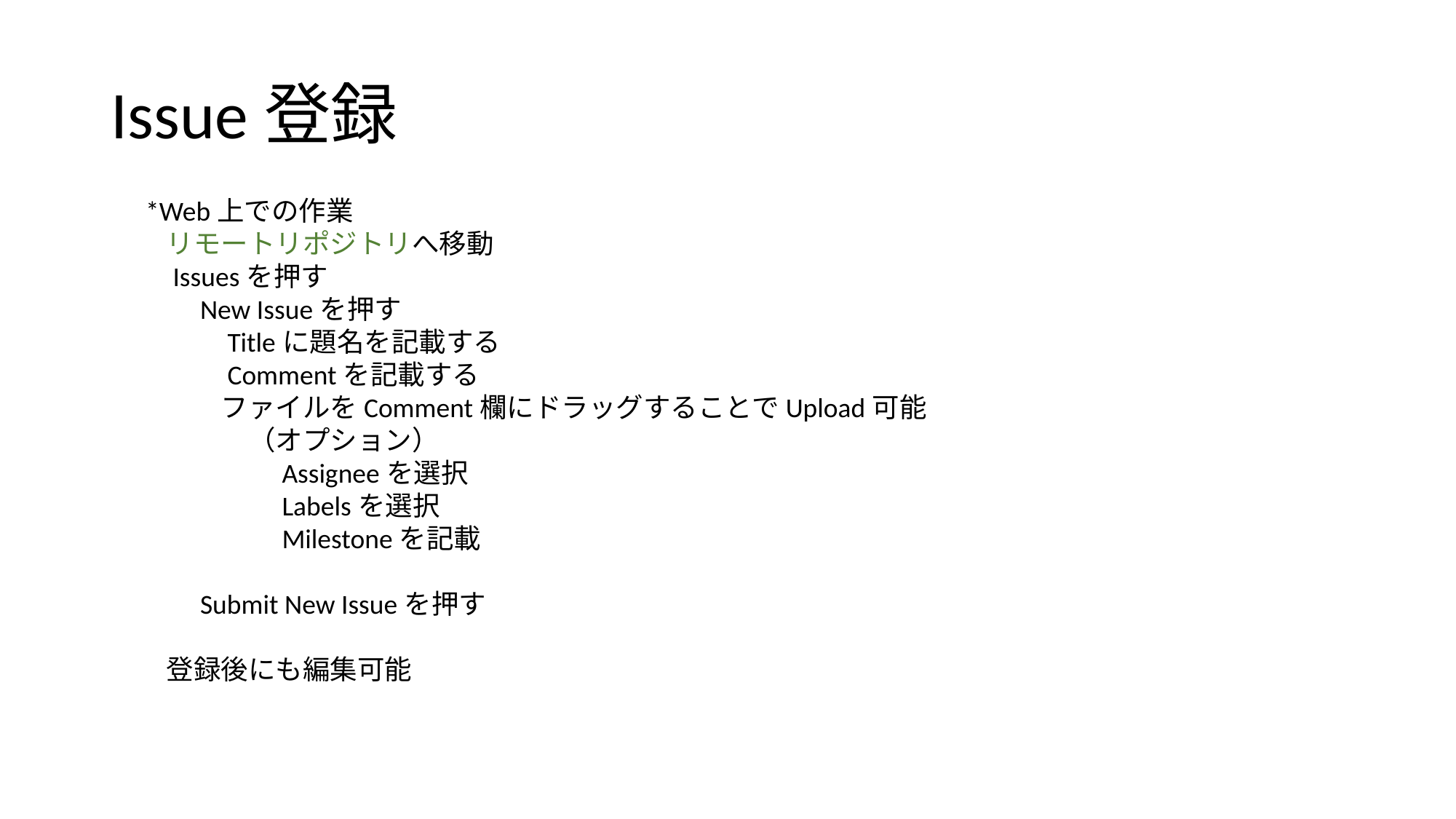

# Issue登録
　*Web上での作業
　　リモートリポジトリへ移動
　　Issuesを押す
　　　New Issueを押す
　　　　Titleに題名を記載する
　　　　Commentを記載する
　　　　ファイルをComment欄にドラッグすることでUpload可能
　　　　　（オプション）
　　　　　　Assigneeを選択
　　　　　　Labelsを選択
　　　　　　Milestoneを記載

　　　Submit New Issueを押す

　　登録後にも編集可能